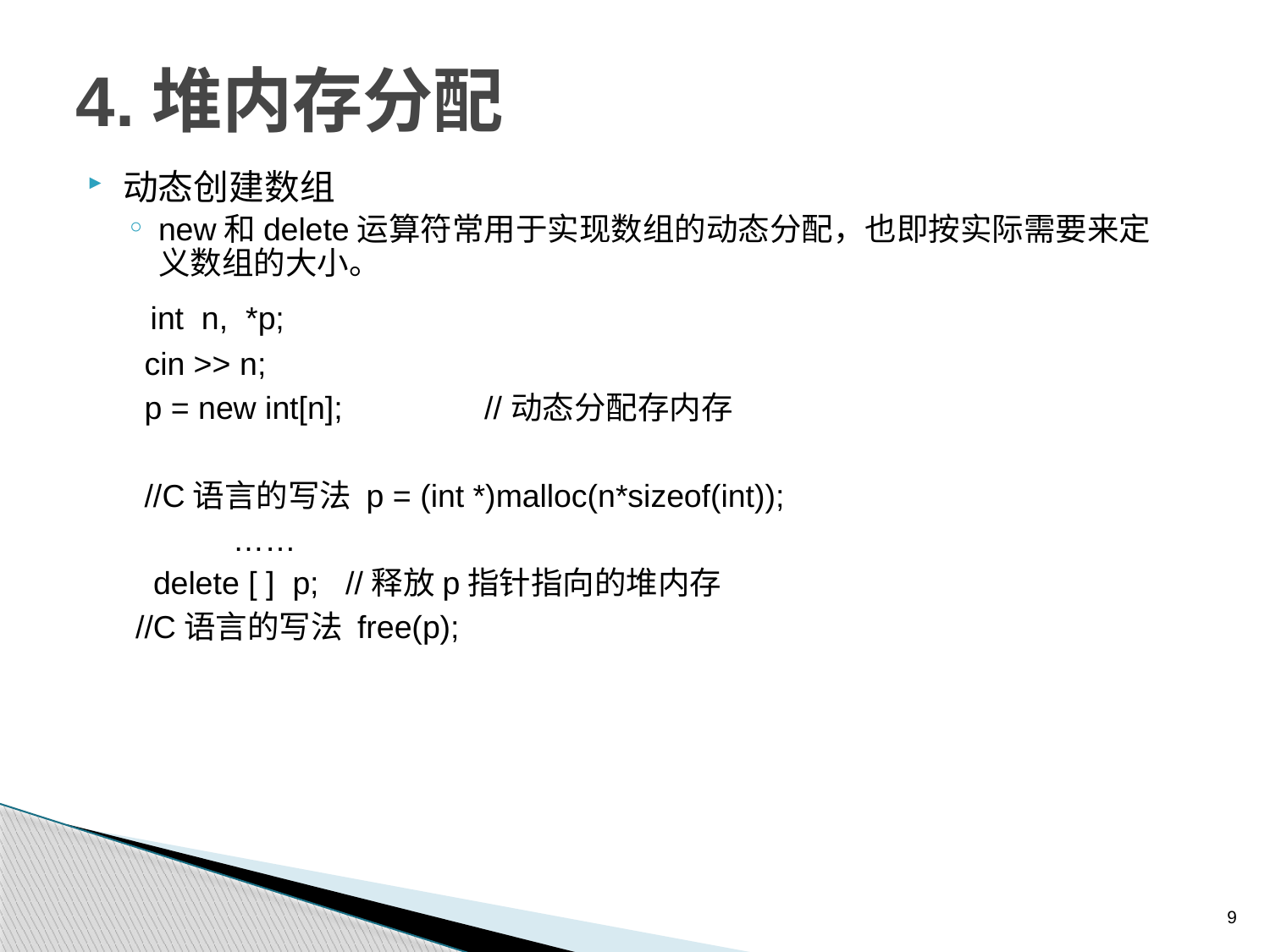

# 4.堆内存分配
动态创建数组
new和delete运算符常用于实现数组的动态分配，也即按实际需要来定义数组的大小。
  int  n,  *p;
  cin >> n;
  p = new int[n];                //动态分配存内存

  //C语言的写法 p = (int *)malloc(n*sizeof(int));
            ……
   delete [ ]  p;   //释放p指针指向的堆内存
 //C语言的写法 free(p);
9